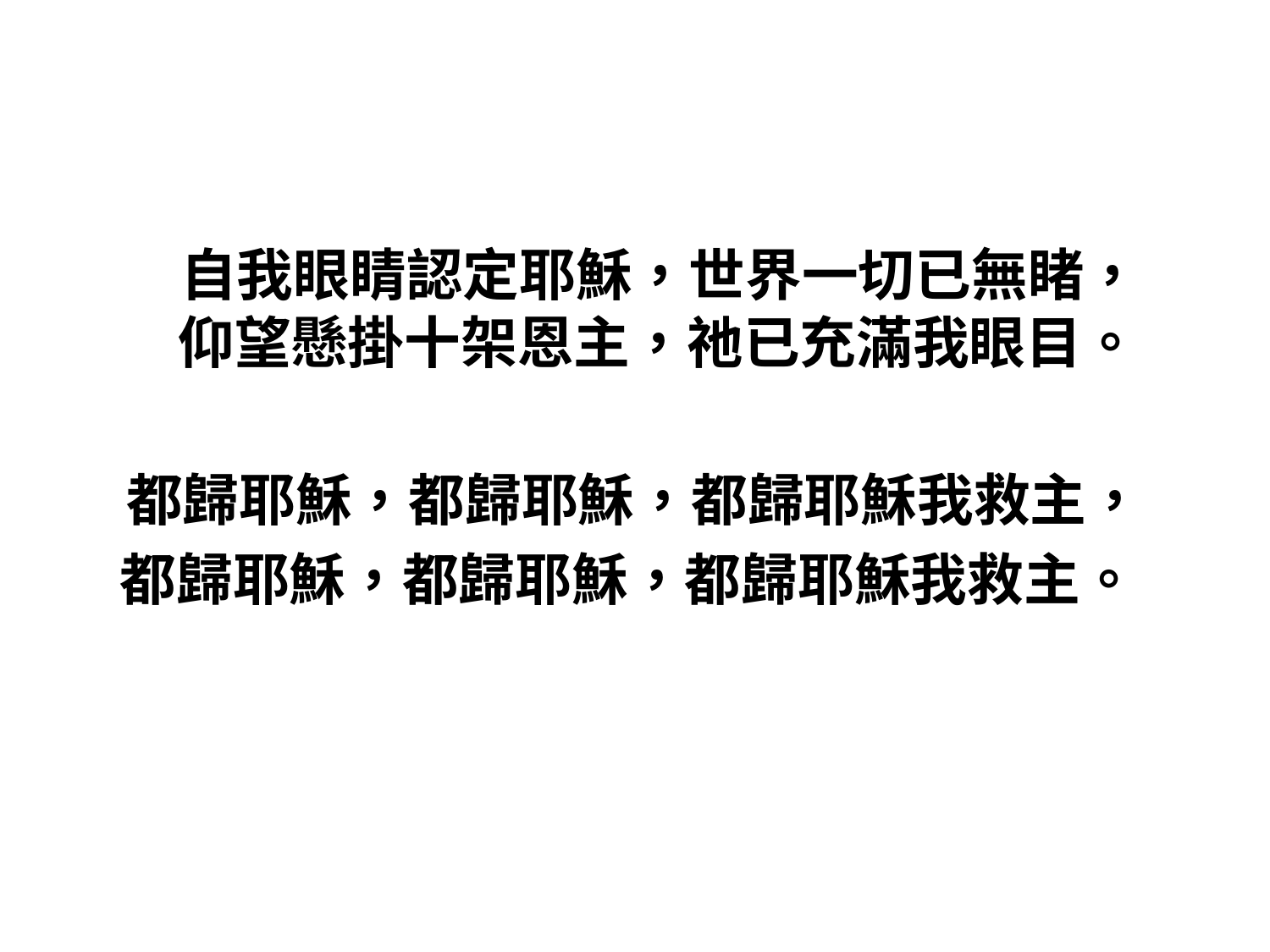

#
   自我眼睛認定耶穌，世界一切已無睹，
仰望懸掛十架恩主，祂已充滿我眼目。

都歸耶穌，都歸耶穌，都歸耶穌我救主，
都歸耶穌，都歸耶穌，都歸耶穌我救主。